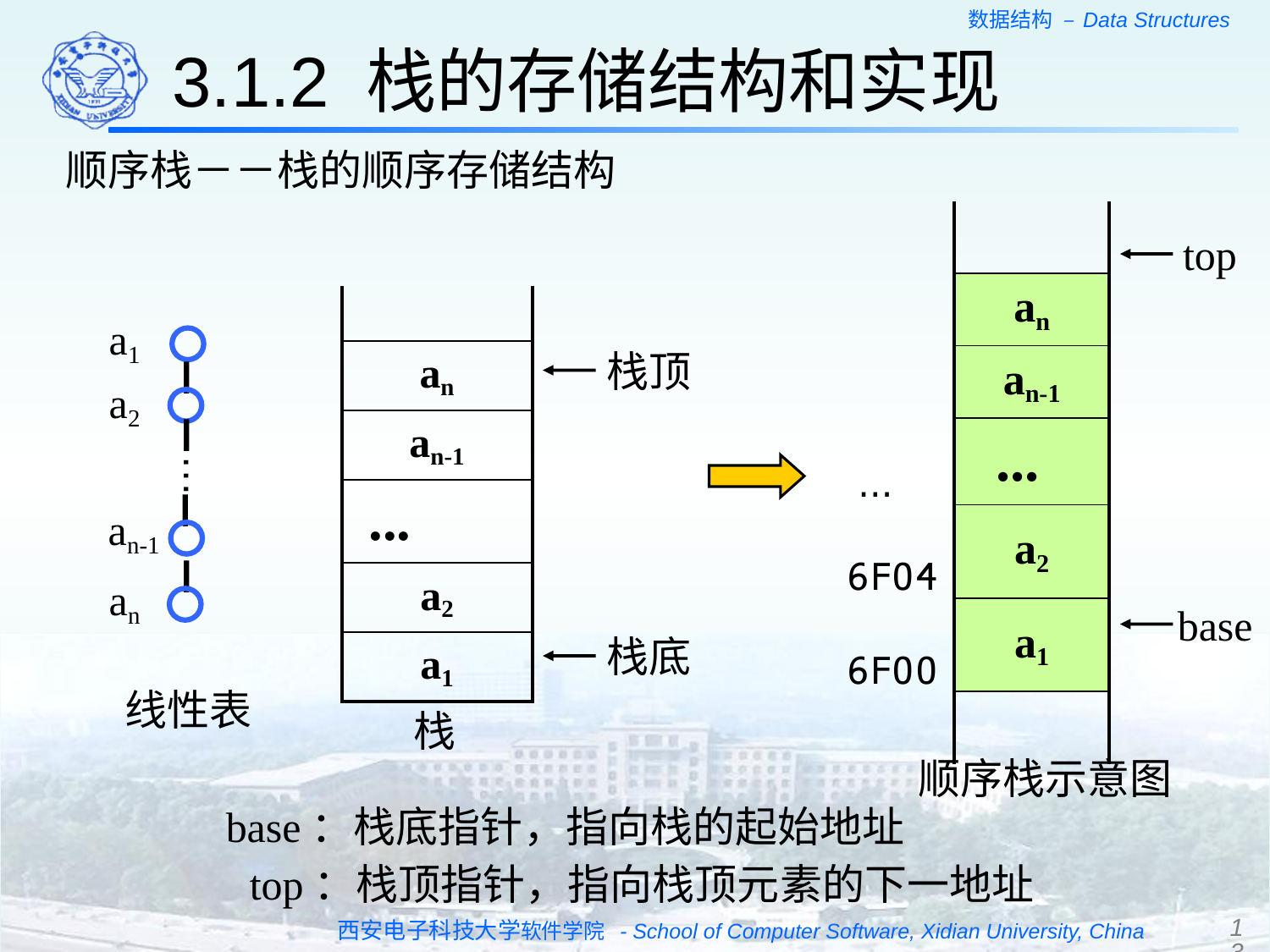

3.1.2 栈的存储结构和实现
顺序栈－－栈的顺序存储结构
|  |  |
| --- | --- |
|  | an |
|  | an-1 |
| ... | ... |
| 6F04 | a2 |
| 6F00 | a1 |
|  |  |
top

|  |
| --- |
| an |
| an-1 |
| ... |
| a2 |
| a1 |
a1

a2

…

an-1

an

线性表
栈顶

base

栈底

栈
顺序栈示意图
base：栈底指针，指向栈的起始地址
top：栈顶指针，指向栈顶元素的下一地址
13